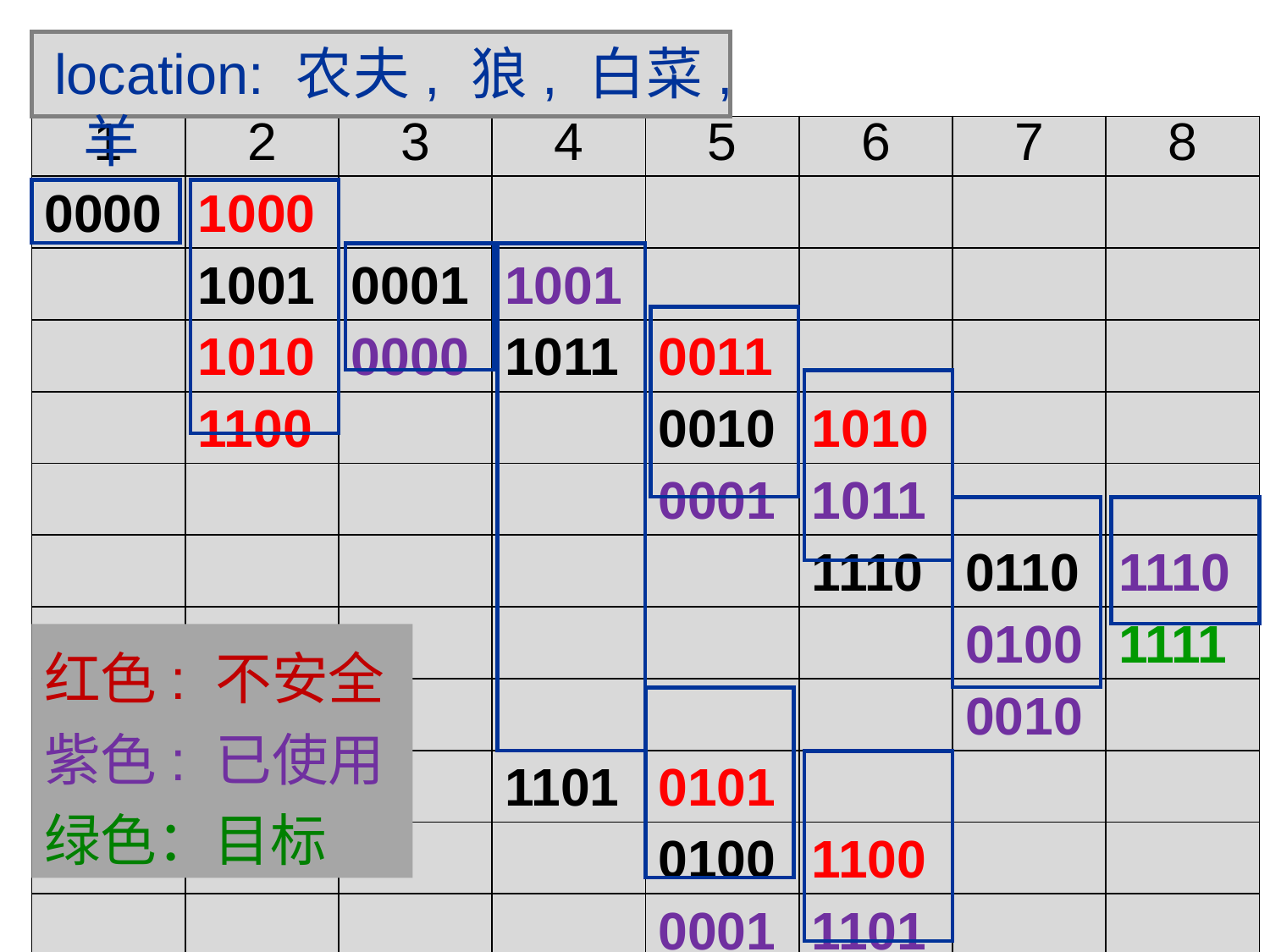

location: 农夫, 狼, 白菜, 羊
| 1 | 2 | 3 | 4 | 5 | 6 | 7 | 8 |
| --- | --- | --- | --- | --- | --- | --- | --- |
| 0000 | 1000 |  |  |  |  |  |  |
|  | 1001 | 0001 | 1001 |  |  |  |  |
|  | 1010 | 0000 | 1011 | 0011 |  |  |  |
|  | 1100 |  |  | 0010 | 1010 |  |  |
|  |  |  |  | 0001 | 1011 |  |  |
|  |  |  |  |  | 1110 | 0110 | 1110 |
|  |  |  |  |  |  | 0100 | 1111 |
|  |  |  |  |  |  | 0010 |  |
|  |  |  | 1101 | 0101 |  |  |  |
|  |  |  |  | 0100 | 1100 |  |  |
|  |  |  |  | 0001 | 1101 |  |  |
|  |  |  |  |  | 1110 |  |  |

红色: 不安全
紫色: 已使用
绿色：目标